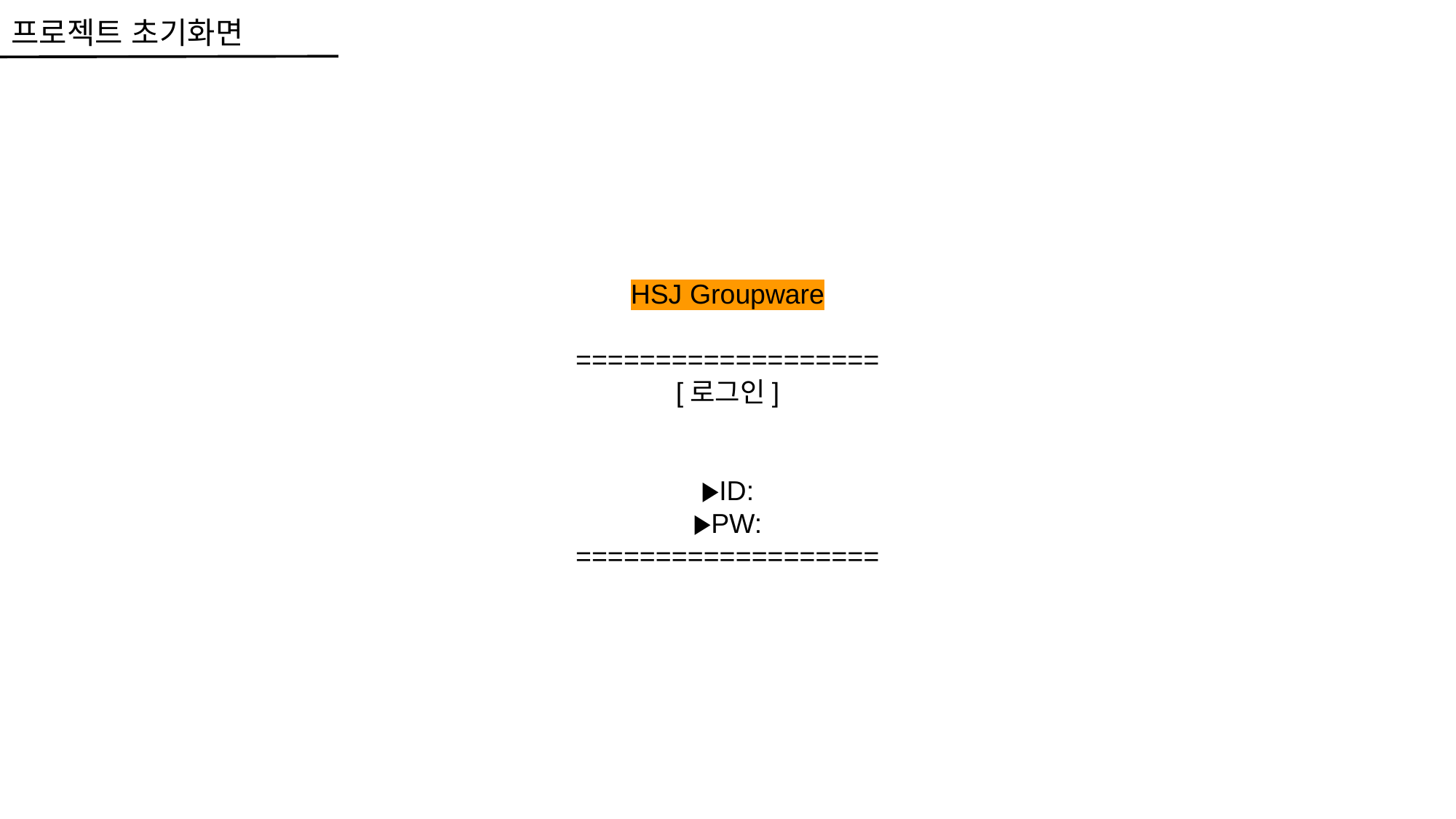

프로젝트 초기화면

HSJ Groupware

===================
[로그인]

▶ID:
▶PW:
===================